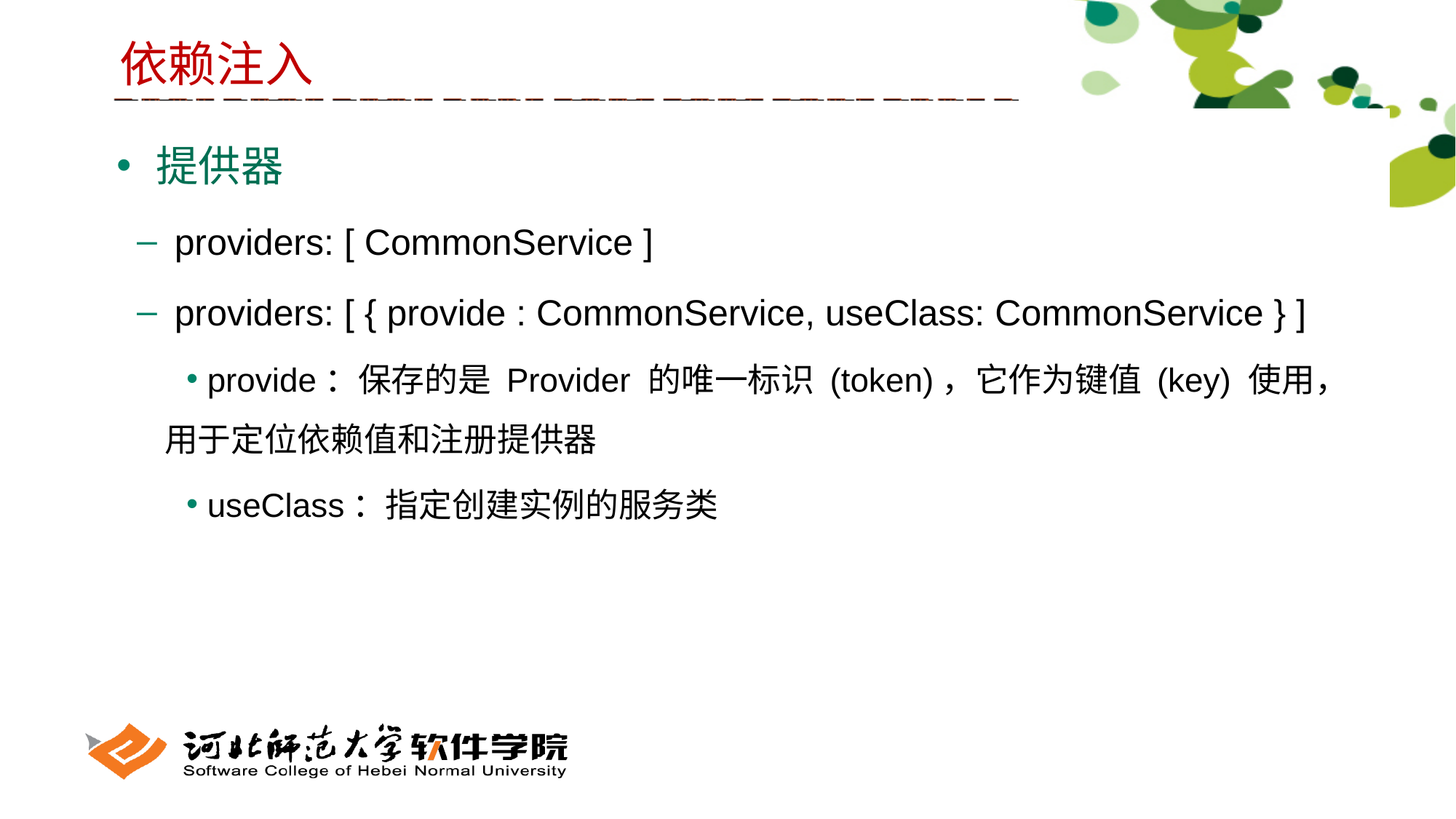

依赖注入
 提供器
 providers: [ CommonService ]
 providers: [ { provide : CommonService, useClass: CommonService } ]
 provide：保存的是 Provider 的唯一标识 (token)，它作为键值 (key) 使用，用于定位依赖值和注册提供器
 useClass：指定创建实例的服务类